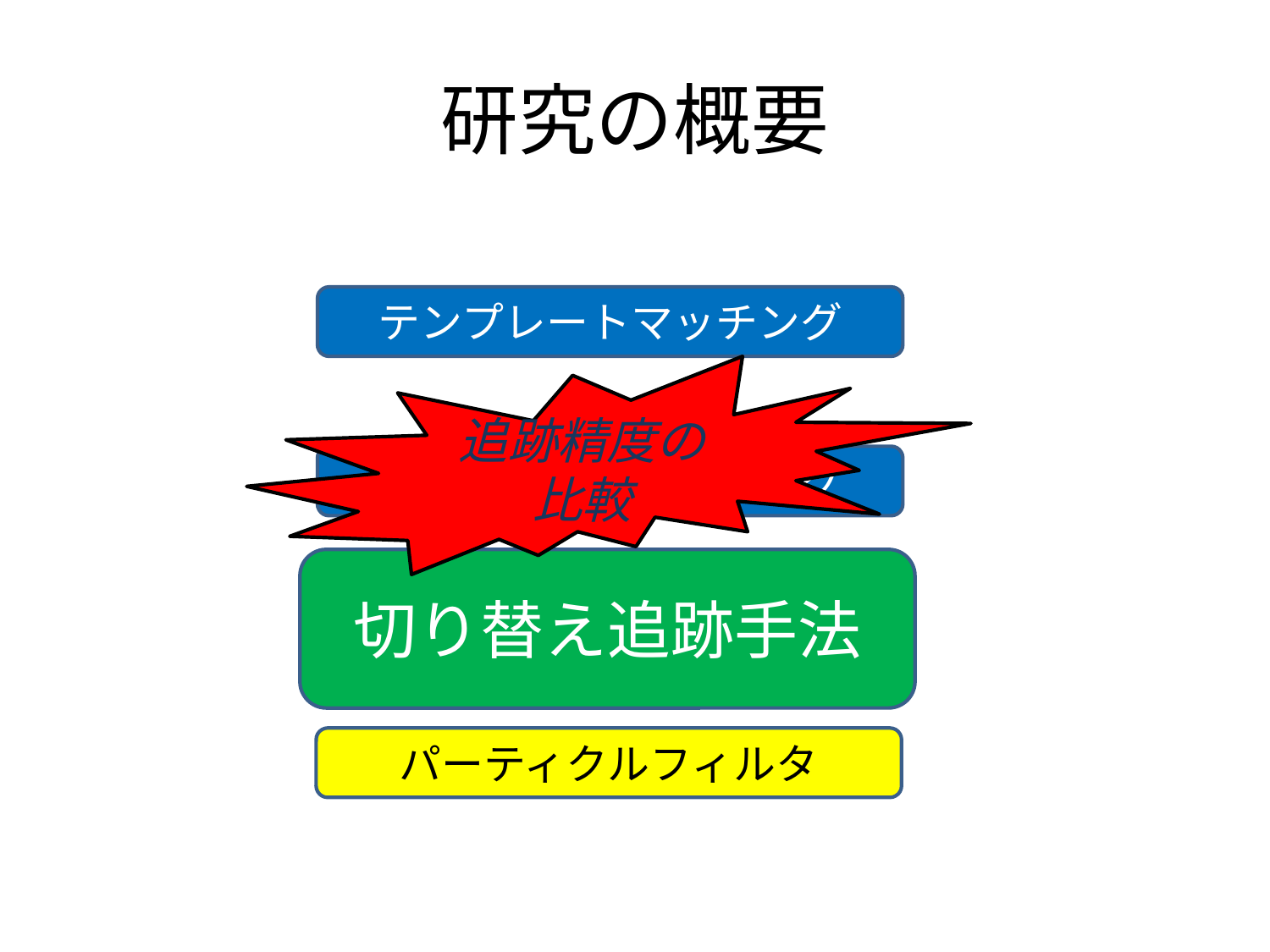

# 研究の概要

テンプレートマッチング
追跡精度の比較
テンプレートマッチング
切り替え追跡手法

パーティクルフィルタ